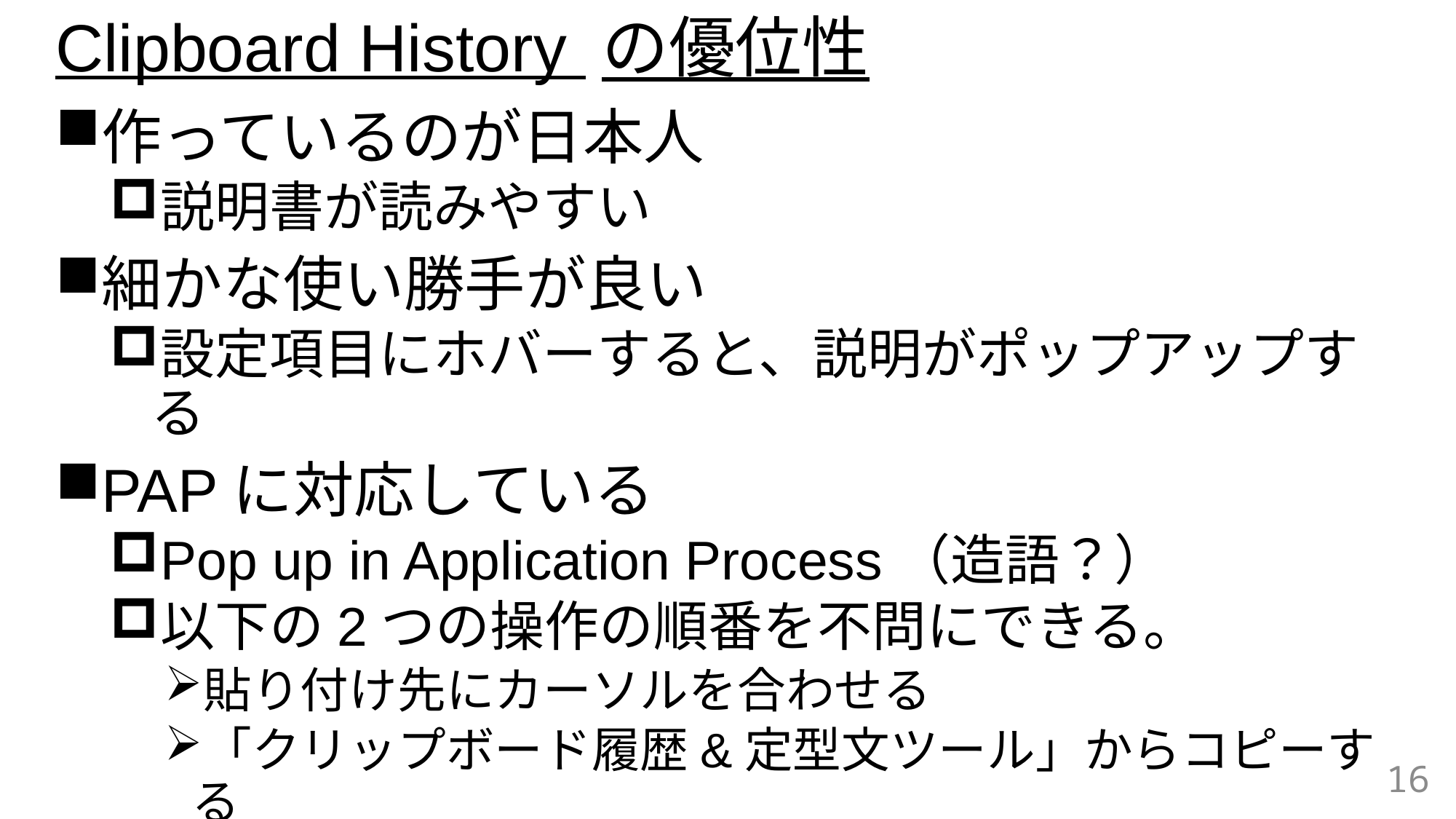

# Clipboard History の優位性
作っているのが日本人
説明書が読みやすい
細かな使い勝手が良い
設定項目にホバーすると、説明がポップアップする
PAPに対応している
Pop up in Application Process（造語？）
以下の2つの操作の順番を不問にできる。
貼り付け先にカーソルを合わせる
「クリップボード履歴&定型文ツール」からコピーする
16